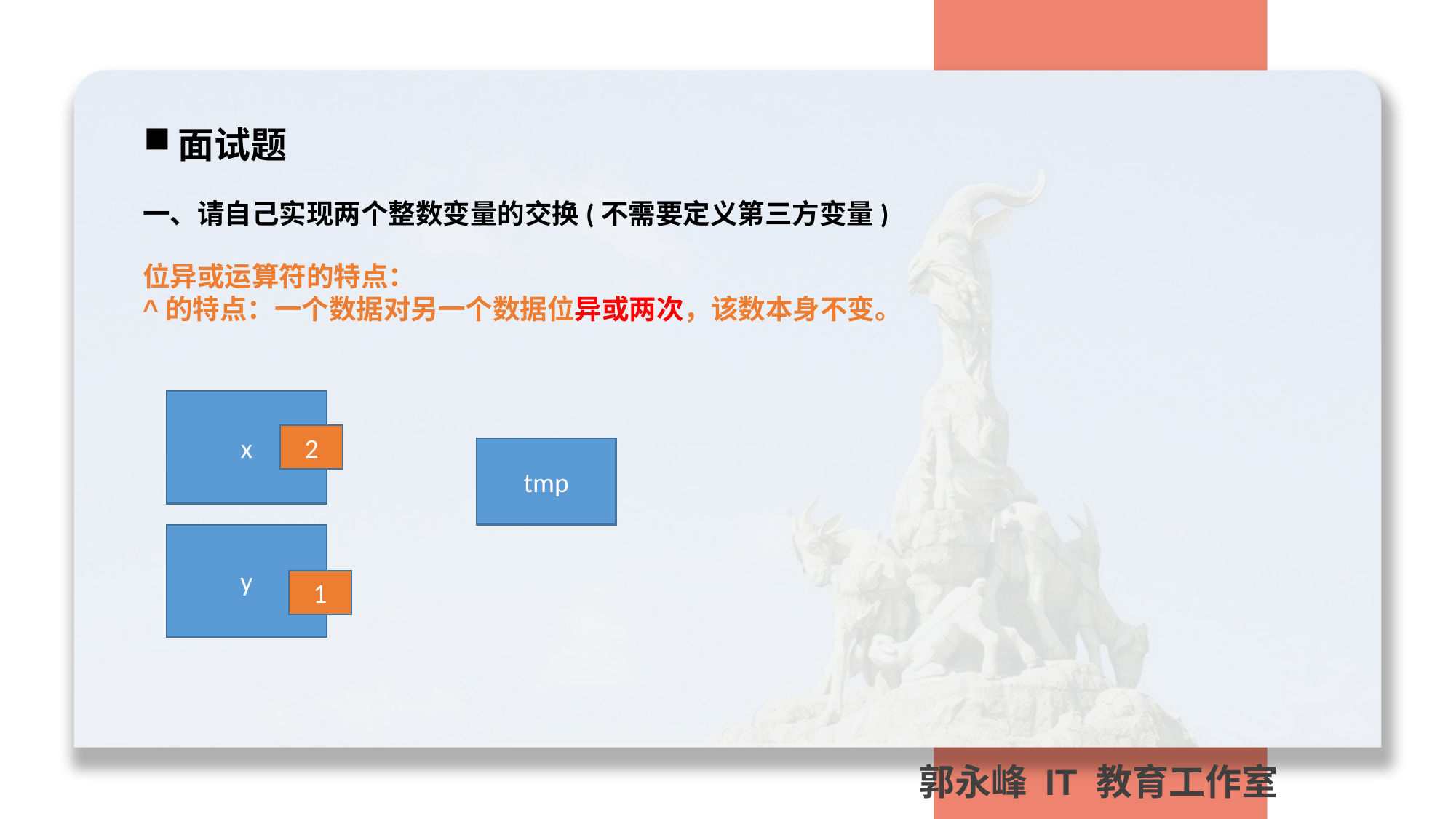

面试题
一、请自己实现两个整数变量的交换(不需要定义第三方变量)
位异或运算符的特点：
^的特点：一个数据对另一个数据位异或两次，该数本身不变。
x
2
tmp
y
1